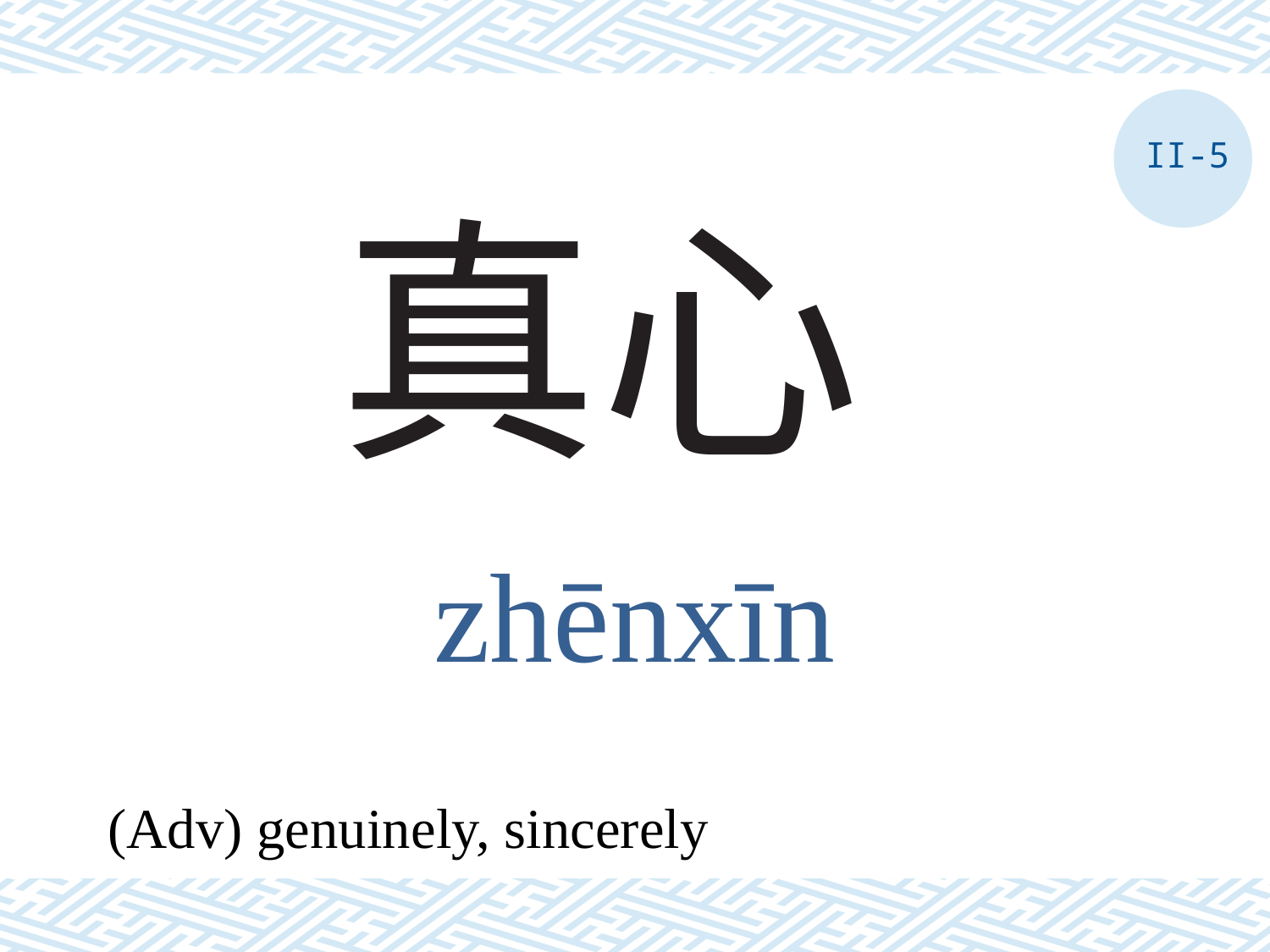

II-5

# 真心
zhēnxīn
(Adv) genuinely, sincerely